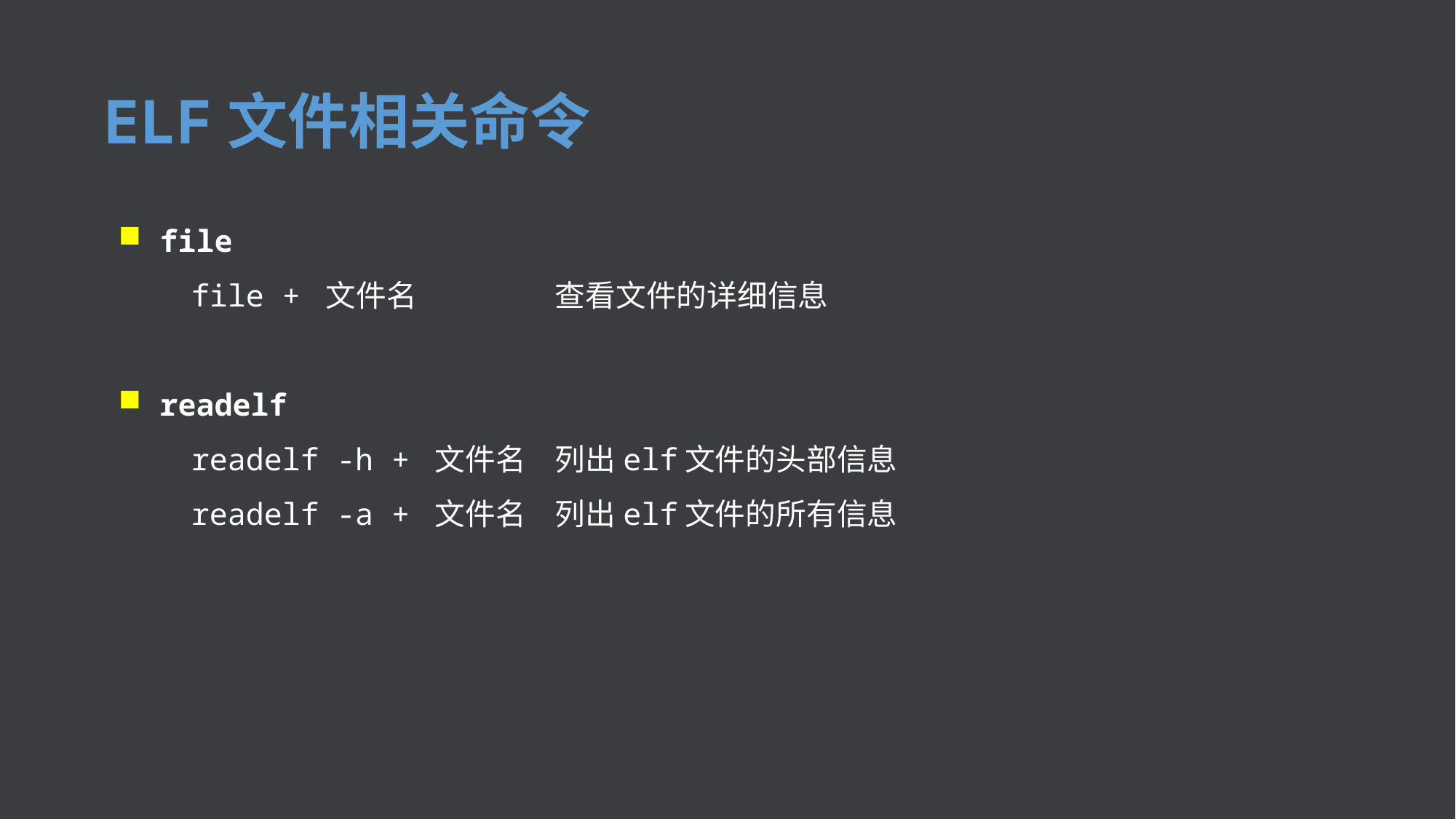

ELF文件相关命令

 file
    file + 文件名		查看文件的详细信息

 readelf
    readelf -h + 文件名 	列出elf文件的头部信息
    readelf -a + 文件名 	列出elf文件的所有信息